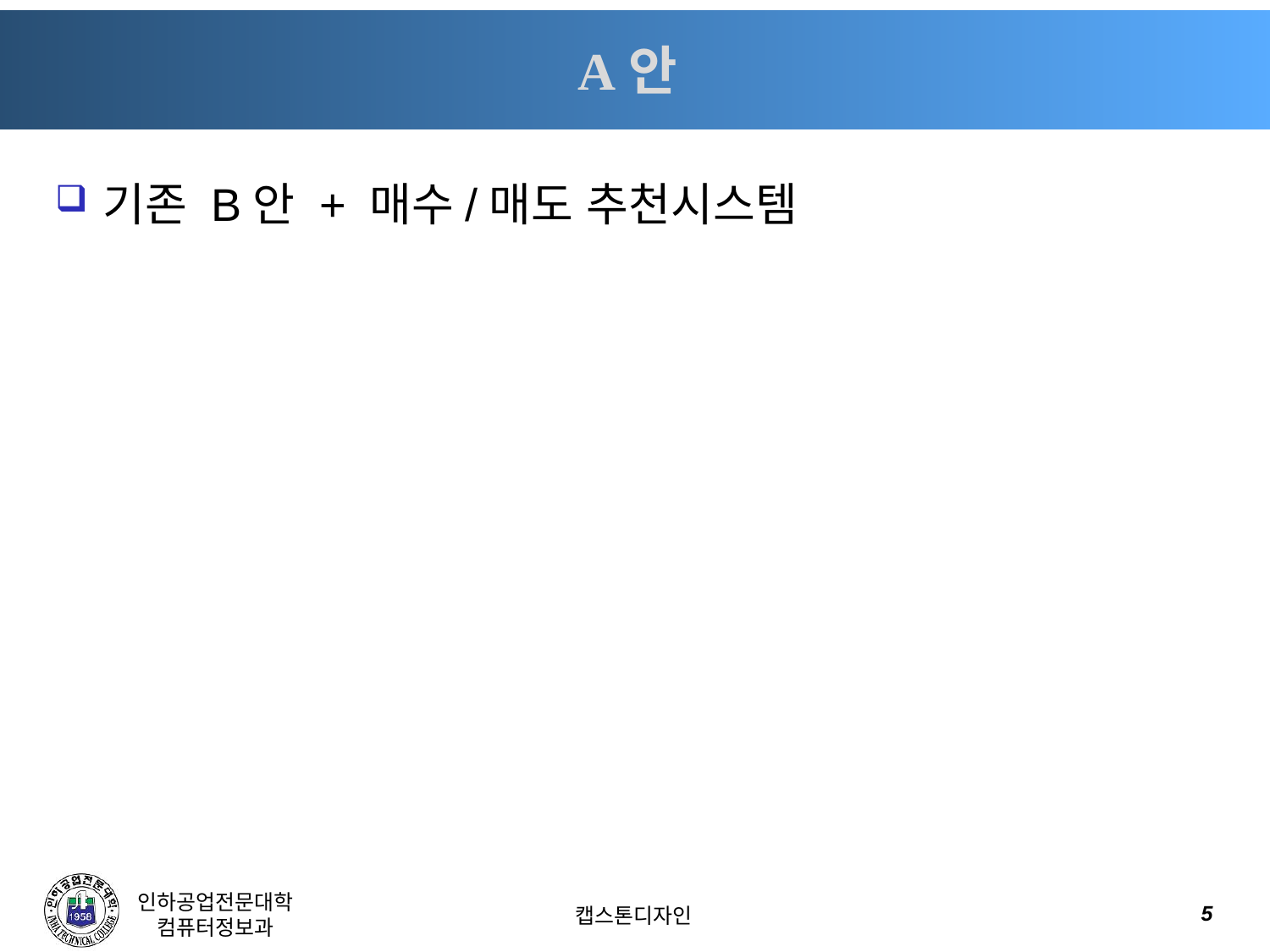

# A안
기존 B안 + 매수/매도 추천시스템